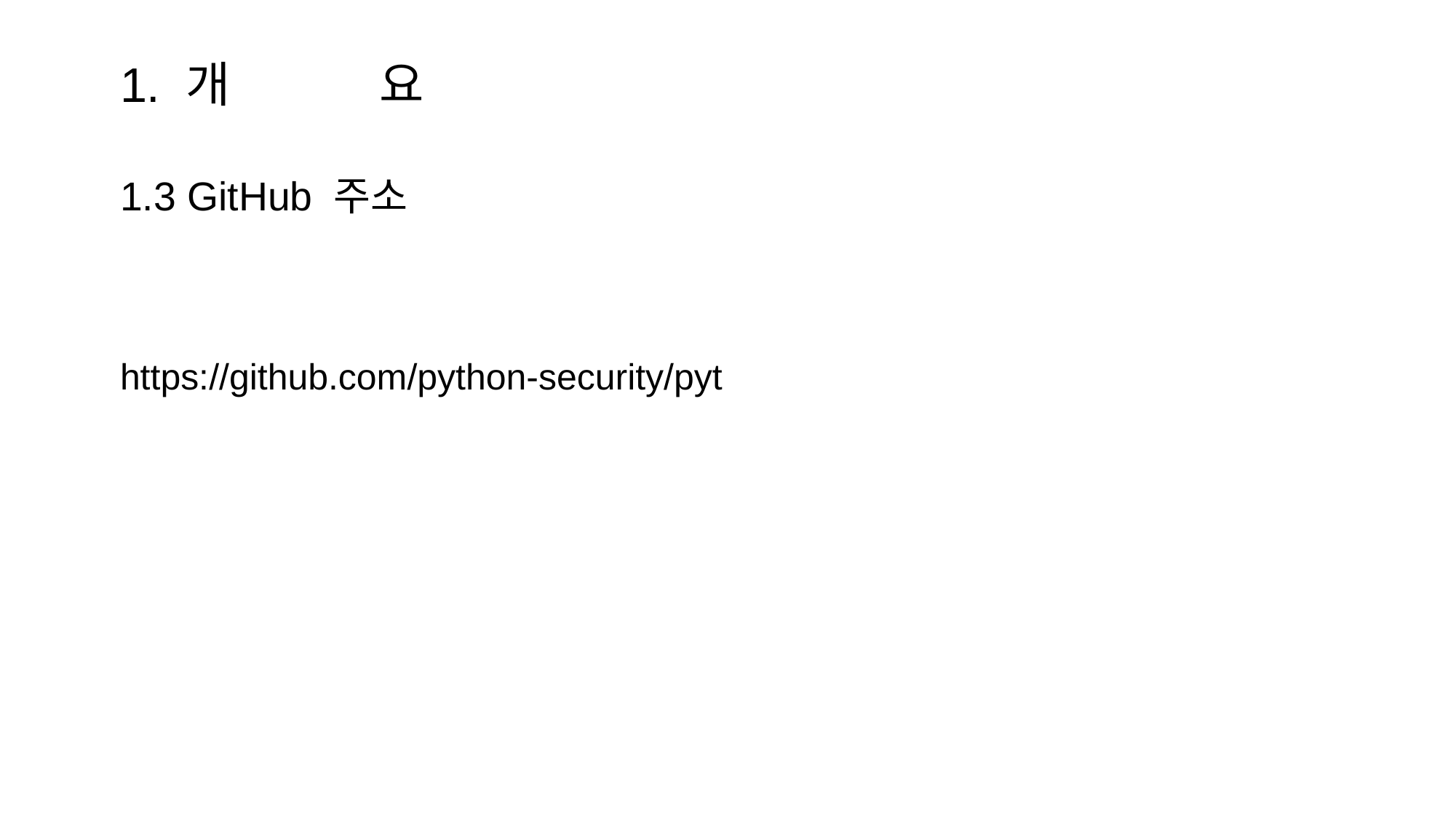

# 1. 개	   요 1.3 GitHub 주소

https://github.com/python-security/pyt